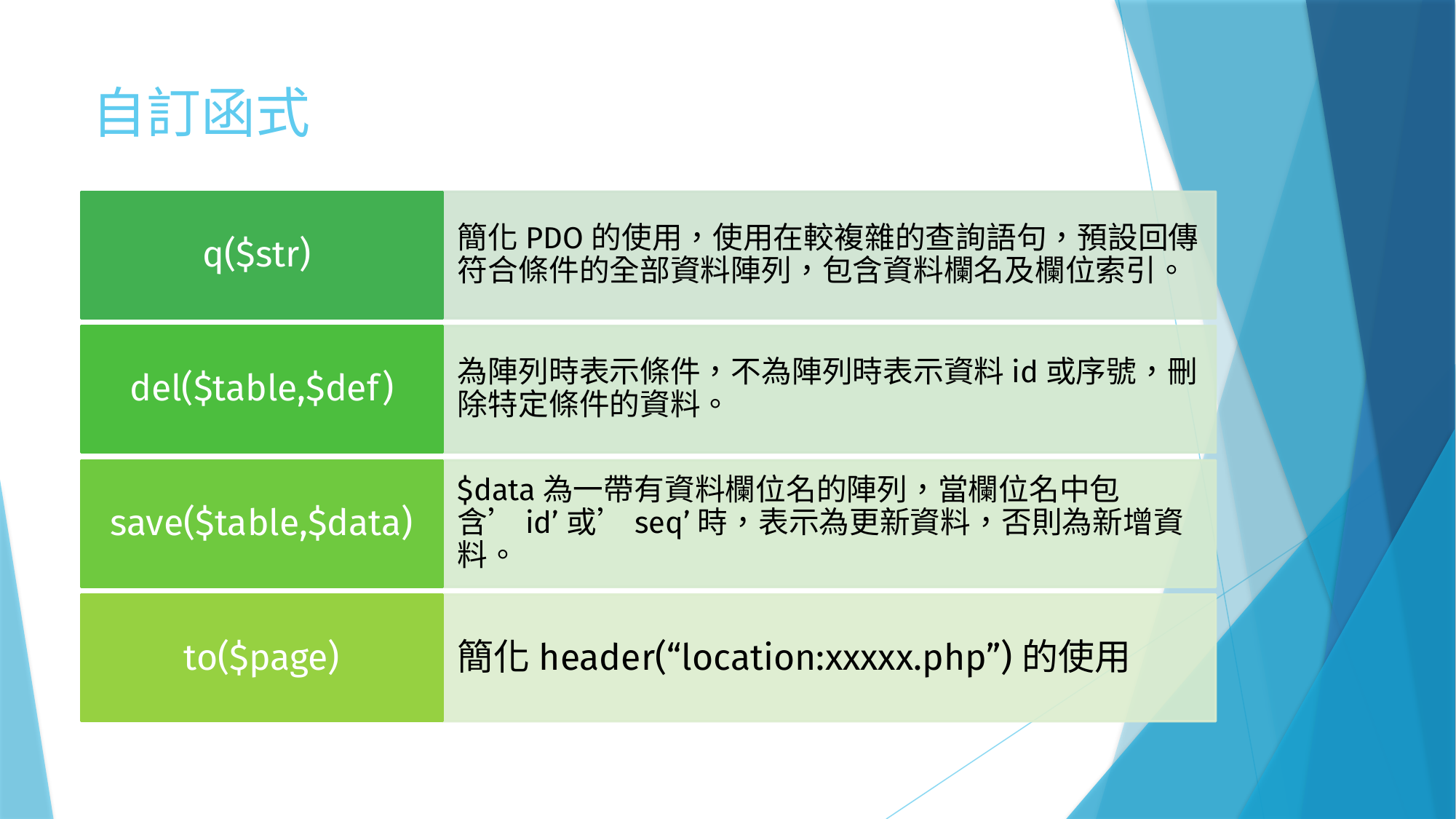

# 自訂函式
簡化PDO的使用，使用在較複雜的查詢語句，預設回傳符合條件的全部資料陣列，包含資料欄名及欄位索引。
q($str)
為陣列時表示條件，不為陣列時表示資料id或序號，刪除特定條件的資料。
del($table,$def)
$data為一帶有資料欄位名的陣列，當欄位名中包含’id’或’seq’時，表示為更新資料，否則為新增資料。
save($table,$data)
簡化header(“location:xxxxx.php”)的使用
to($page)